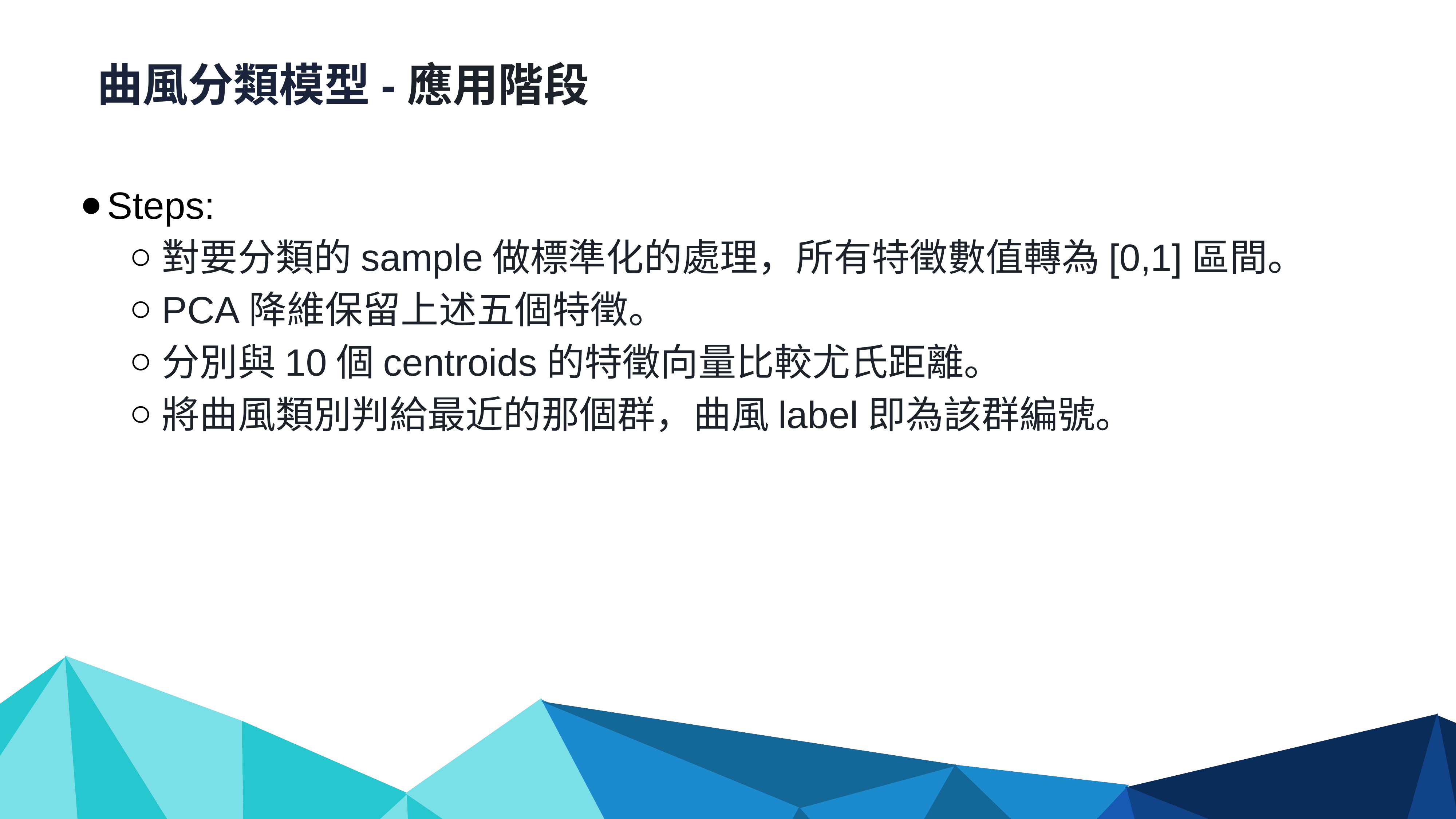

曲風分類模型-應用階段

Steps:
對要分類的sample做標準化的處理，所有特徵數值轉為[0,1]區間。
PCA降維保留上述五個特徵。
分別與10個centroids的特徵向量比較尤氏距離。
將曲風類別判給最近的那個群，曲風label即為該群編號。